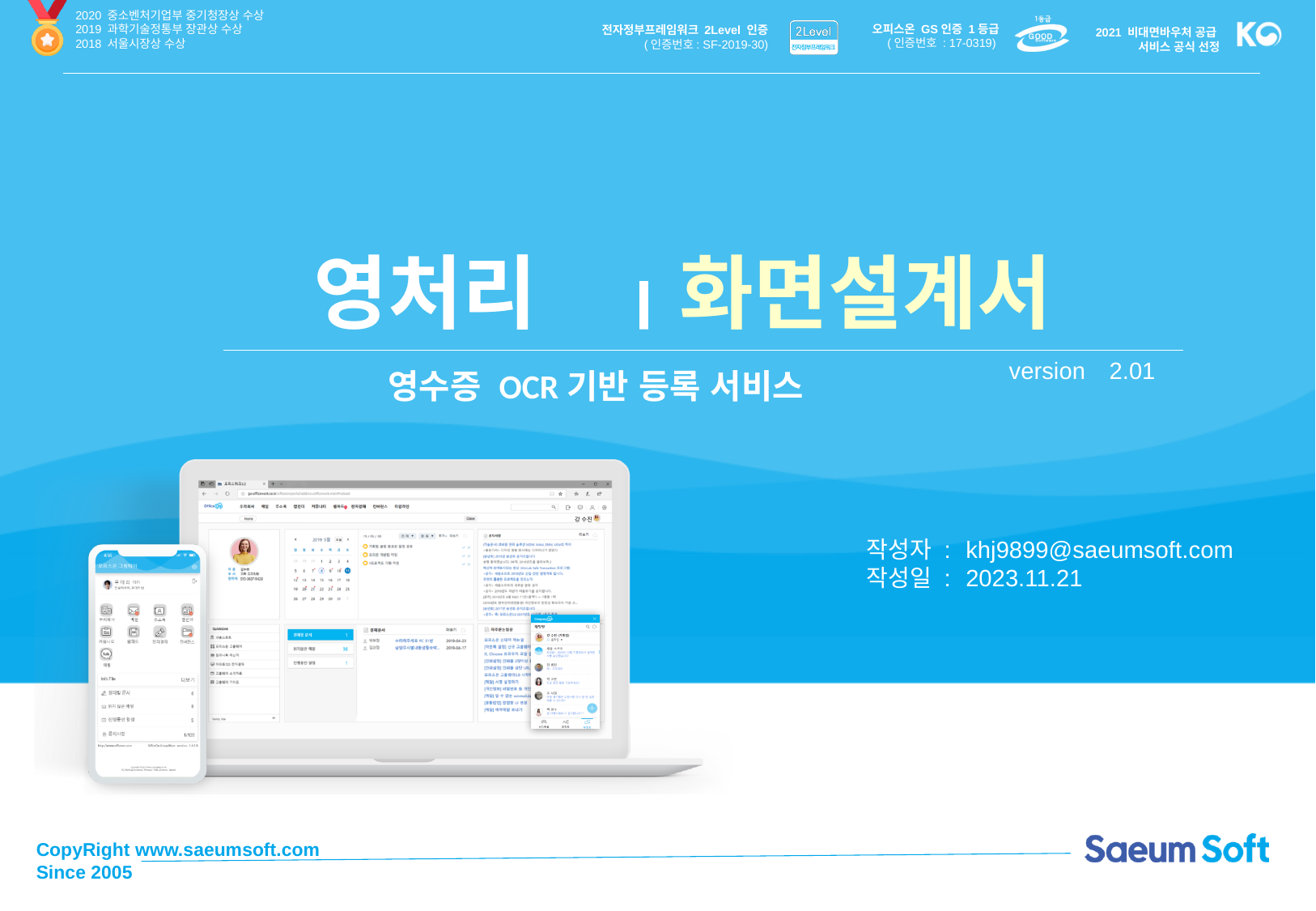

영처리
화면설계서
2.01
영수증 OCR기반 등록 서비스
khj9899@saeumsoft.com
2023.11.21